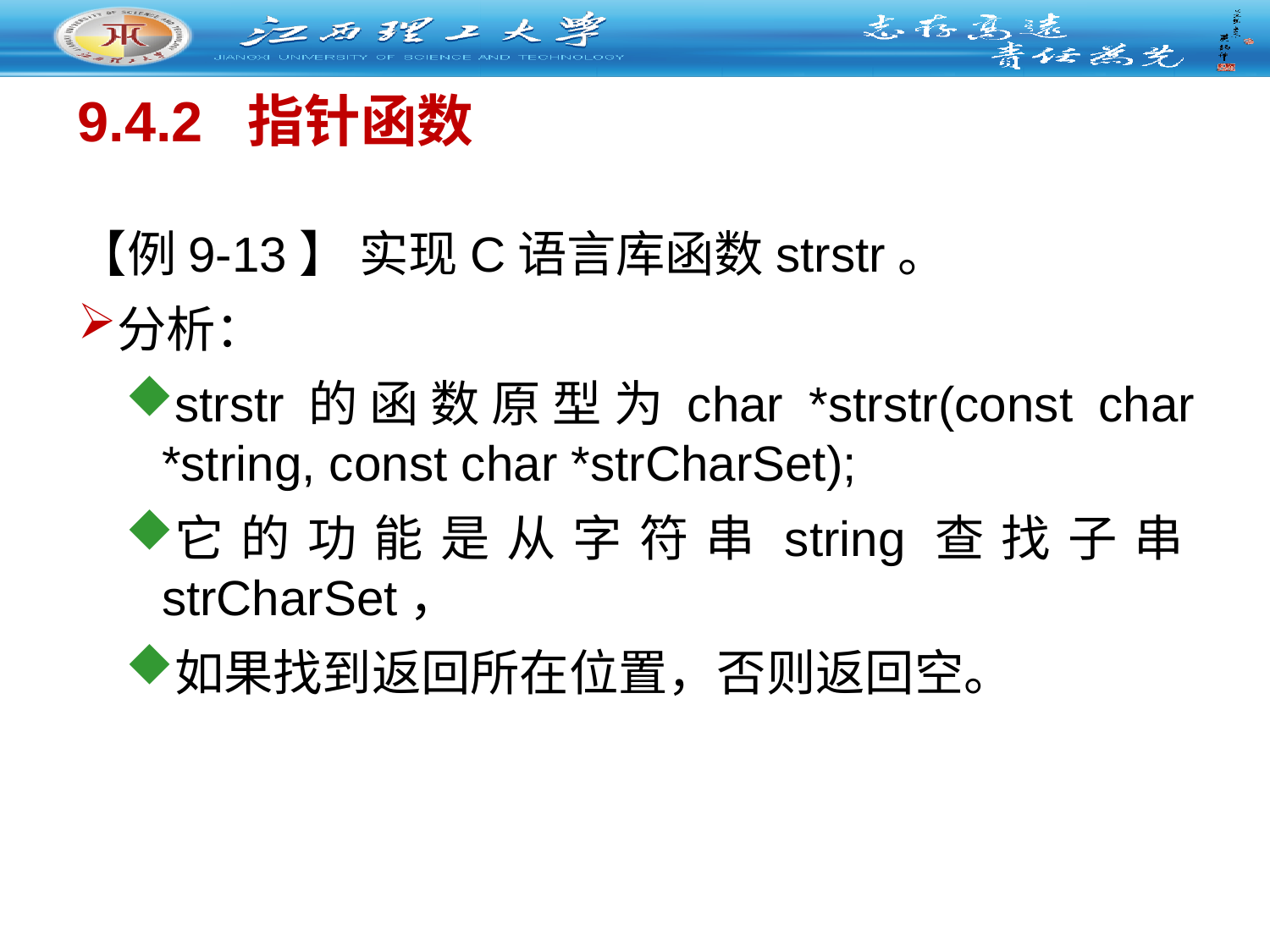

# 9.4.2  指针函数
【例9-13】 实现C语言库函数strstr。
分析：
strstr的函数原型为char *strstr(const char *string, const char *strCharSet);
它的功能是从字符串string查找子串strCharSet，
如果找到返回所在位置，否则返回空。